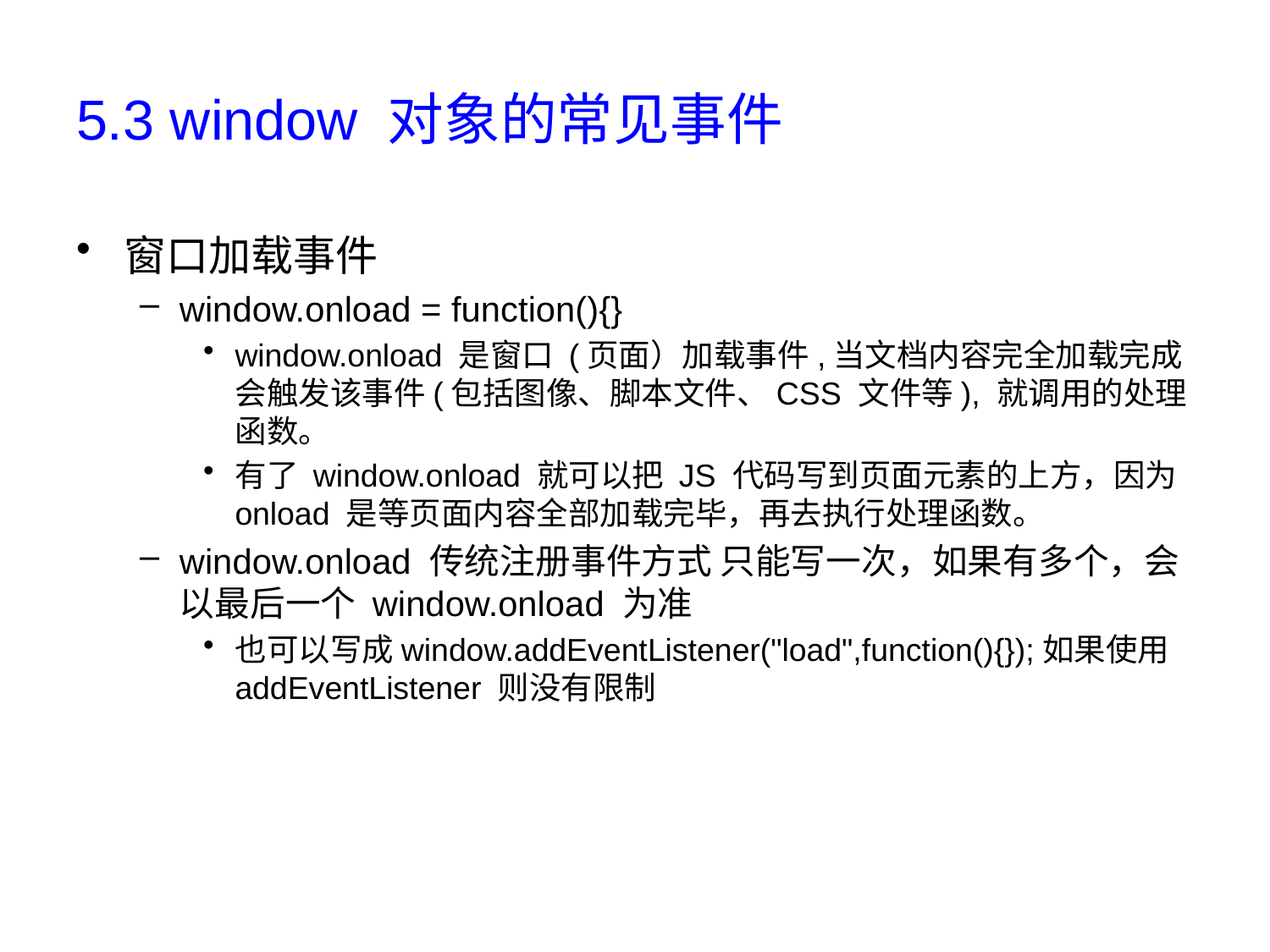

# 5.3 window 对象的常见事件
窗口加载事件
window.onload = function(){}
window.onload 是窗口 (页面）加载事件,当文档内容完全加载完成会触发该事件(包括图像、脚本文件、CSS 文件等), 就调用的处理函数。
有了 window.onload 就可以把 JS 代码写到页面元素的上方，因为 onload 是等页面内容全部加载完毕，再去执行处理函数。
window.onload 传统注册事件方式 只能写一次，如果有多个，会以最后一个 window.onload 为准
也可以写成window.addEventListener("load",function(){});如果使用 addEventListener 则没有限制